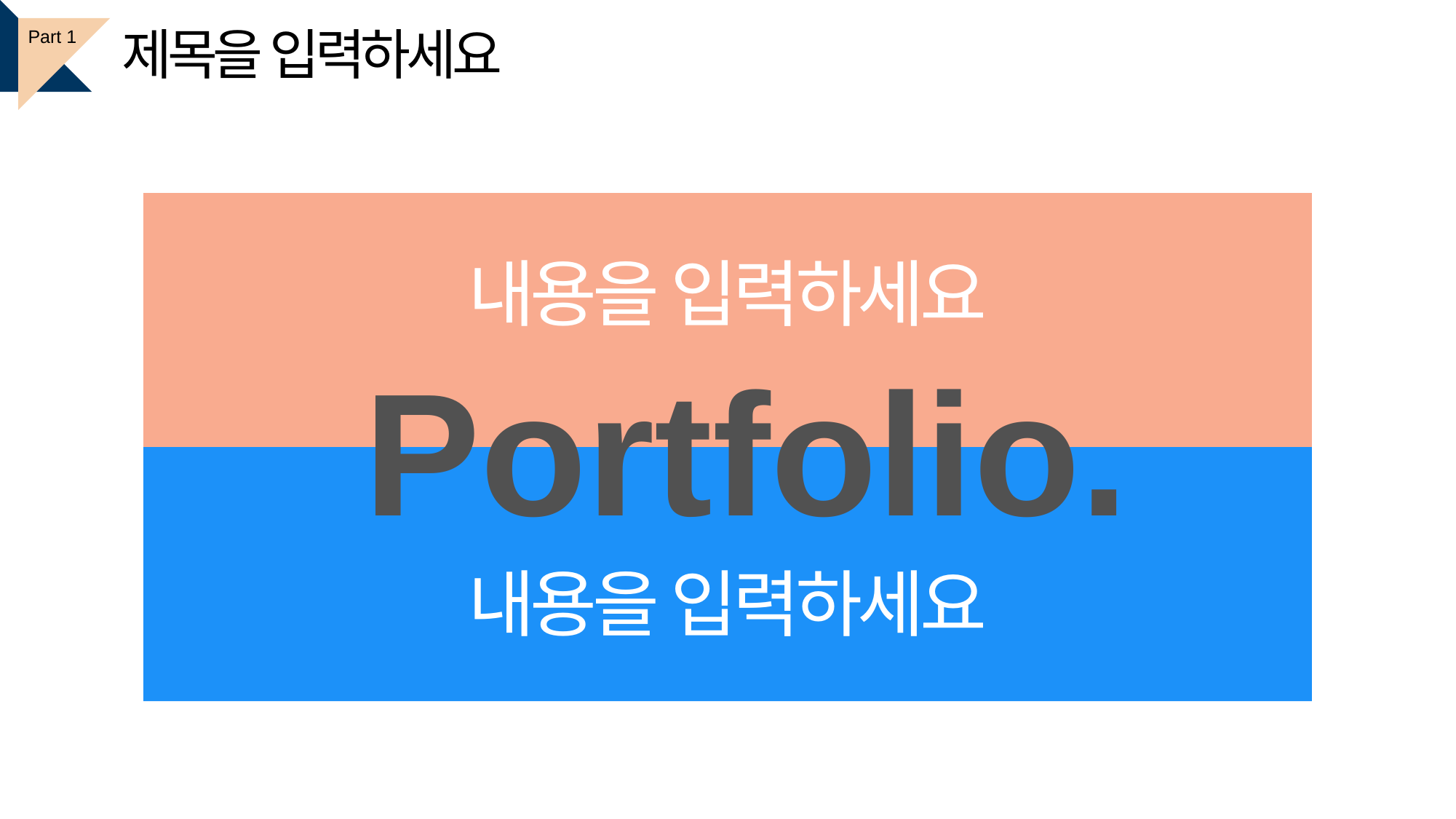

제목을 입력하세요

Part 1

내용을 입력하세요
Portfolio.

내용을 입력하세요